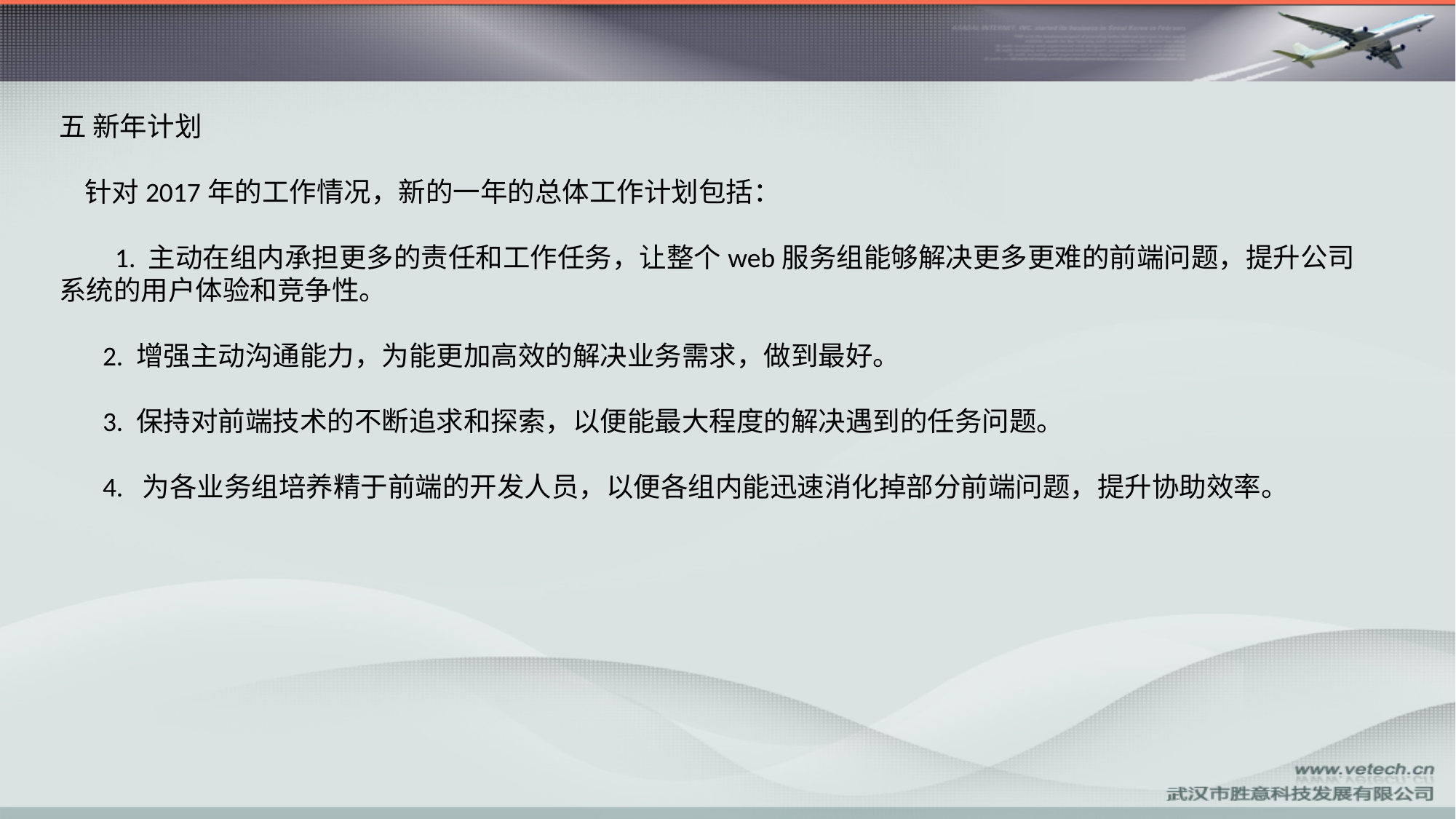

五 新年计划

   针对2017年的工作情况，新的一年的总体工作计划包括：

         1. 主动在组内承担更多的责任和工作任务，让整个web服务组能够解决更多更难的前端问题，提升公司系统的用户体验和竞争性。

       2. 增强主动沟通能力，为能更加高效的解决业务需求，做到最好。

       3. 保持对前端技术的不断追求和探索，以便能最大程度的解决遇到的任务问题。

       4.  为各业务组培养精于前端的开发人员，以便各组内能迅速消化掉部分前端问题，提升协助效率。